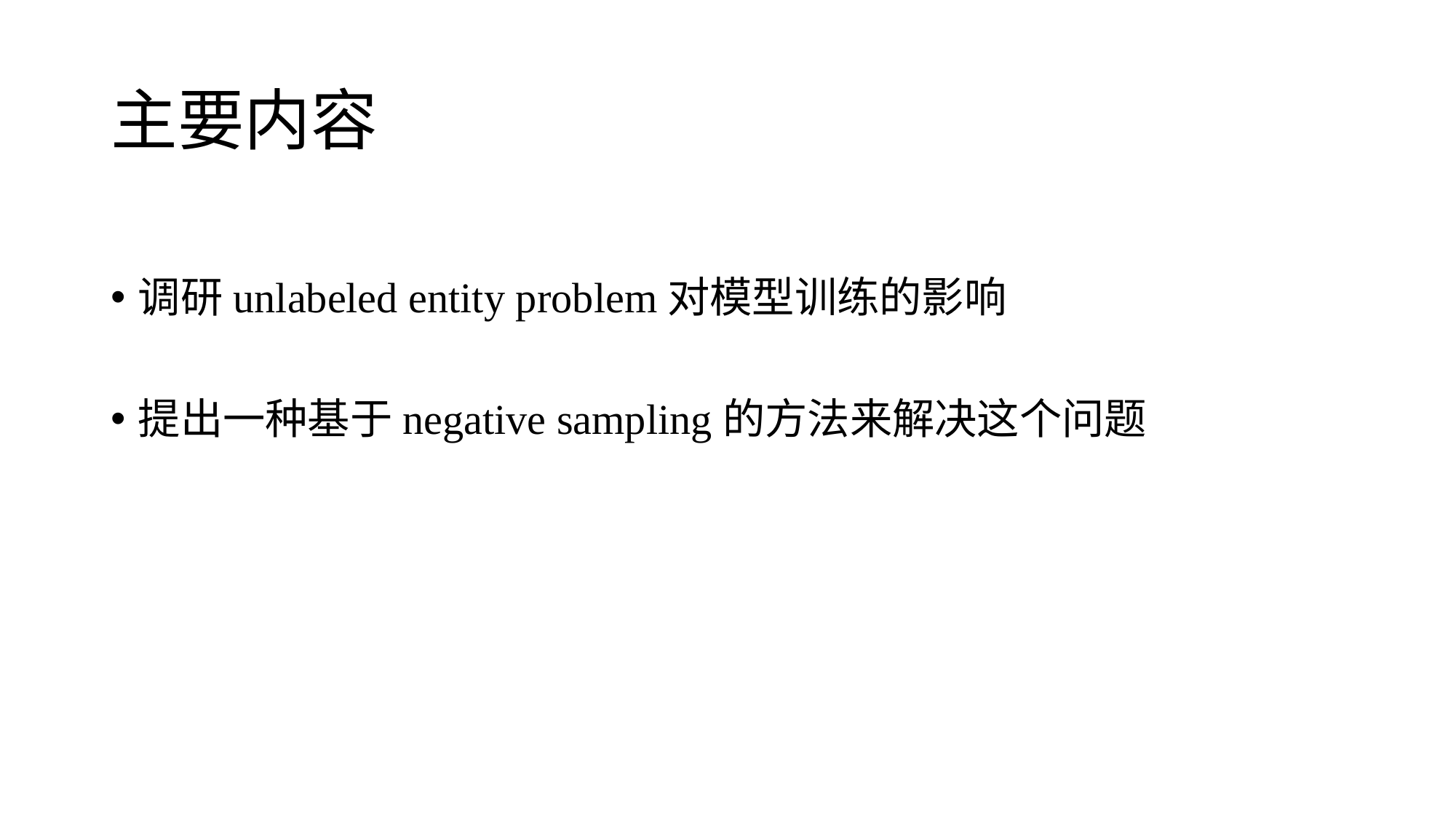

# 主要内容
调研unlabeled entity problem对模型训练的影响

提出一种基于negative sampling的方法来解决这个问题

18